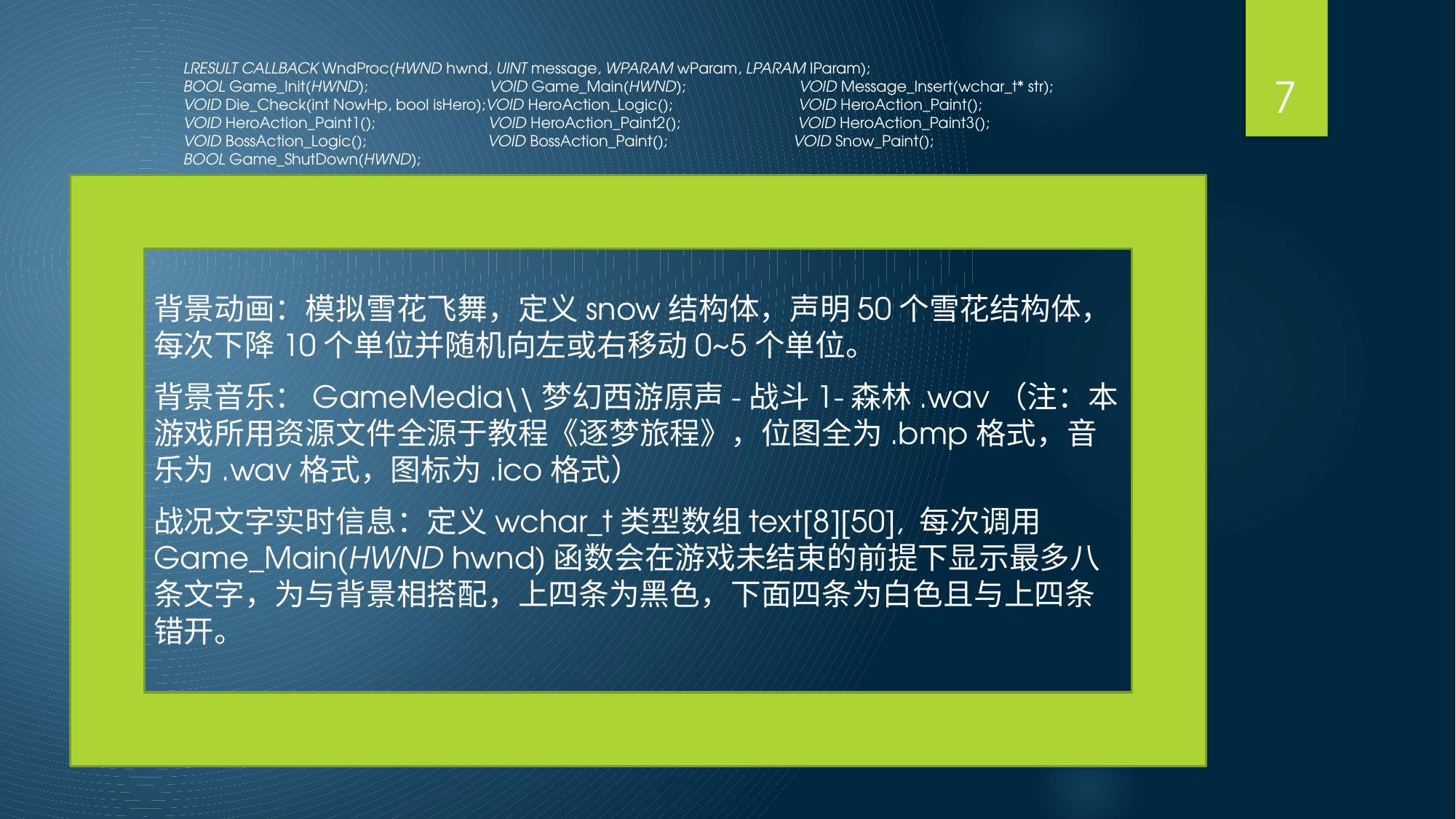

7
LRESULT CALLBACK WndProc(HWND hwnd, UINT message, WPARAM wParam, LPARAM lParam);
BOOL Game_Init(HWND);                             VOID Game_Main(HWND);                           VOID Message_Insert(wchar_t* str);
VOID Die_Check(int NowHp, bool isHero);VOID HeroAction_Logic();                              VOID HeroAction_Paint();
VOID HeroAction_Paint1();                           VOID HeroAction_Paint2();                            VOID HeroAction_Paint3();
VOID BossAction_Logic();                             VOID BossAction_Paint();                              VOID Snow_Paint();
BOOL Game_ShutDown(HWND);

背景动画：模拟雪花飞舞，定义snow结构体，声明50个雪花结构体，每次下降10个单位并随机向左或右移动0~5个单位。
背景音乐：GameMedia\\梦幻西游原声-战斗1-森林.wav（注：本游戏所用资源文件全源于教程《逐梦旅程》，位图全为.bmp格式，音乐为.wav格式，图标为.ico格式）
战况文字实时信息：定义wchar_t类型数组text[8][50], 每次调用Game_Main(HWND hwnd)函数会在游戏未结束的前提下显示最多八条文字，为与背景相搭配，上四条为黑色，下面四条为白色且与上四条错开。